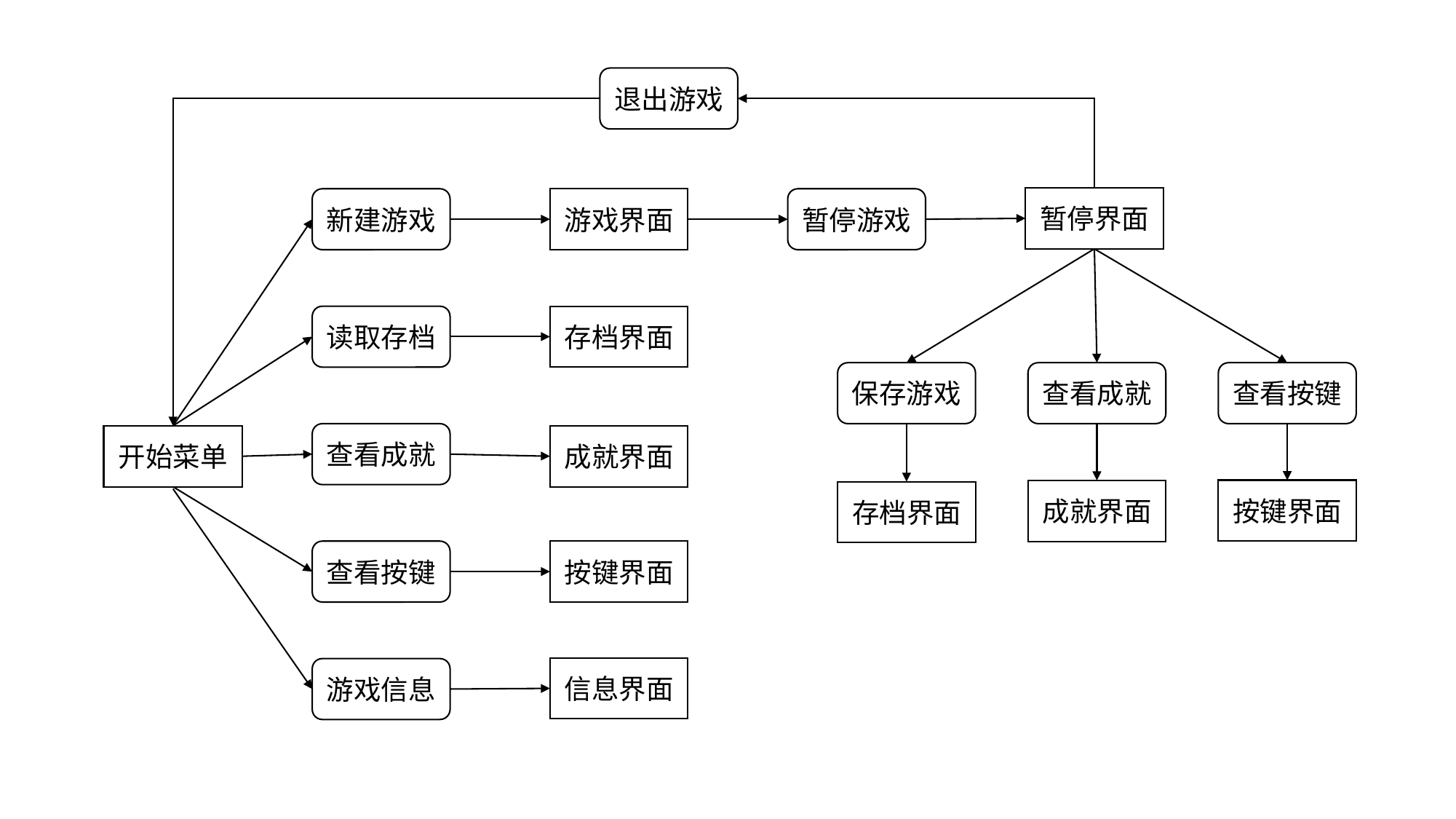

退出游戏
暂停界面
游戏界面
新建游戏
暂停游戏
读取存档
存档界面
保存游戏
查看成就
查看按键
查看成就
开始菜单
开始菜单
成就界面
按键界面
成就界面
存档界面
按键界面
查看按键
信息界面
游戏信息